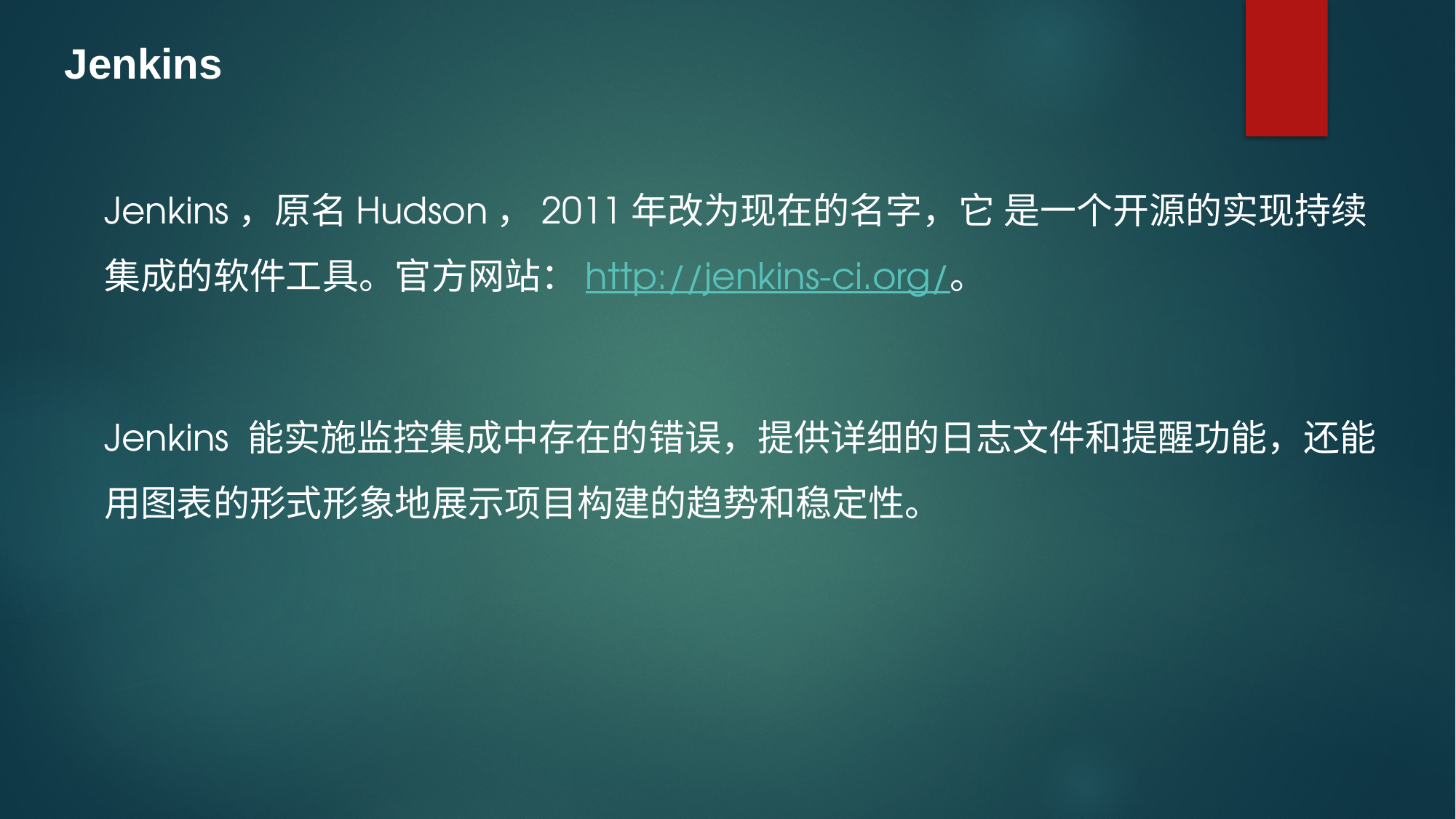

Jenkins
Jenkins，原名Hudson，2011年改为现在的名字，它 是一个开源的实现持续集成的软件工具。官方网站：http://jenkins-ci.org/。

Jenkins 能实施监控集成中存在的错误，提供详细的日志文件和提醒功能，还能用图表的形式形象地展示项目构建的趋势和稳定性。